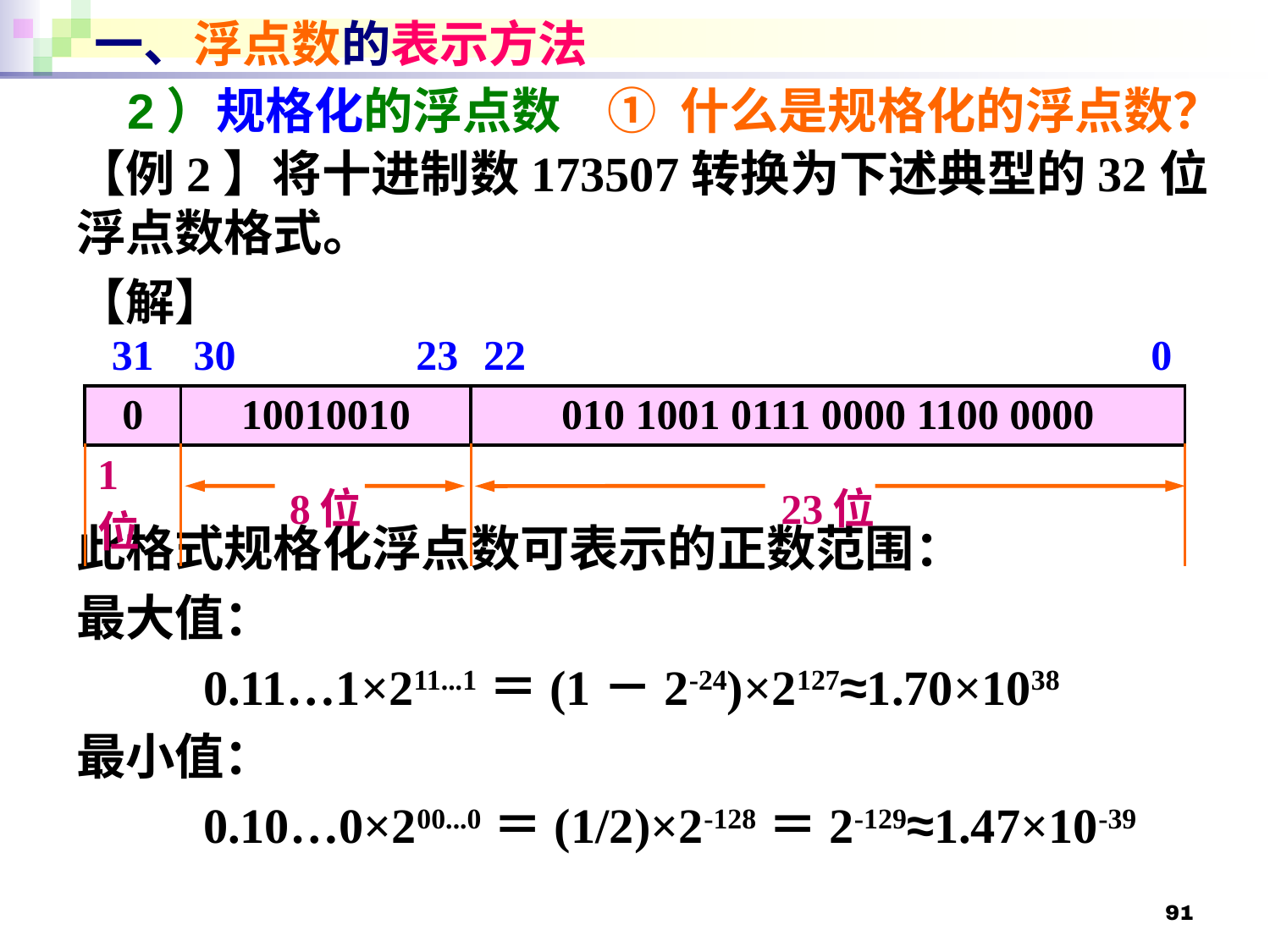

# 一、浮点数的表示方法
2）规格化的浮点数
① 什么是规格化的浮点数？
【例2】将十进制数173507转换为下述典型的32位浮点数格式。
【解】

此格式规格化浮点数可表示的正数范围：
最大值：
	0.11…1×211...1＝(1－2-24)×2127≈1.70×1038
最小值：
	0.10…0×200...0＝(1/2)×2-128＝2-129≈1.47×10-39
| 31 | 30 |  | 23 | 22 |  | 0 |
| --- | --- | --- | --- | --- | --- | --- |
| 0 | 10010010 |  |  | 010 1001 0111 0000 1100 0000 |  |  |
| 1位 | 8位 |  |  | 23位 |  |  |

91